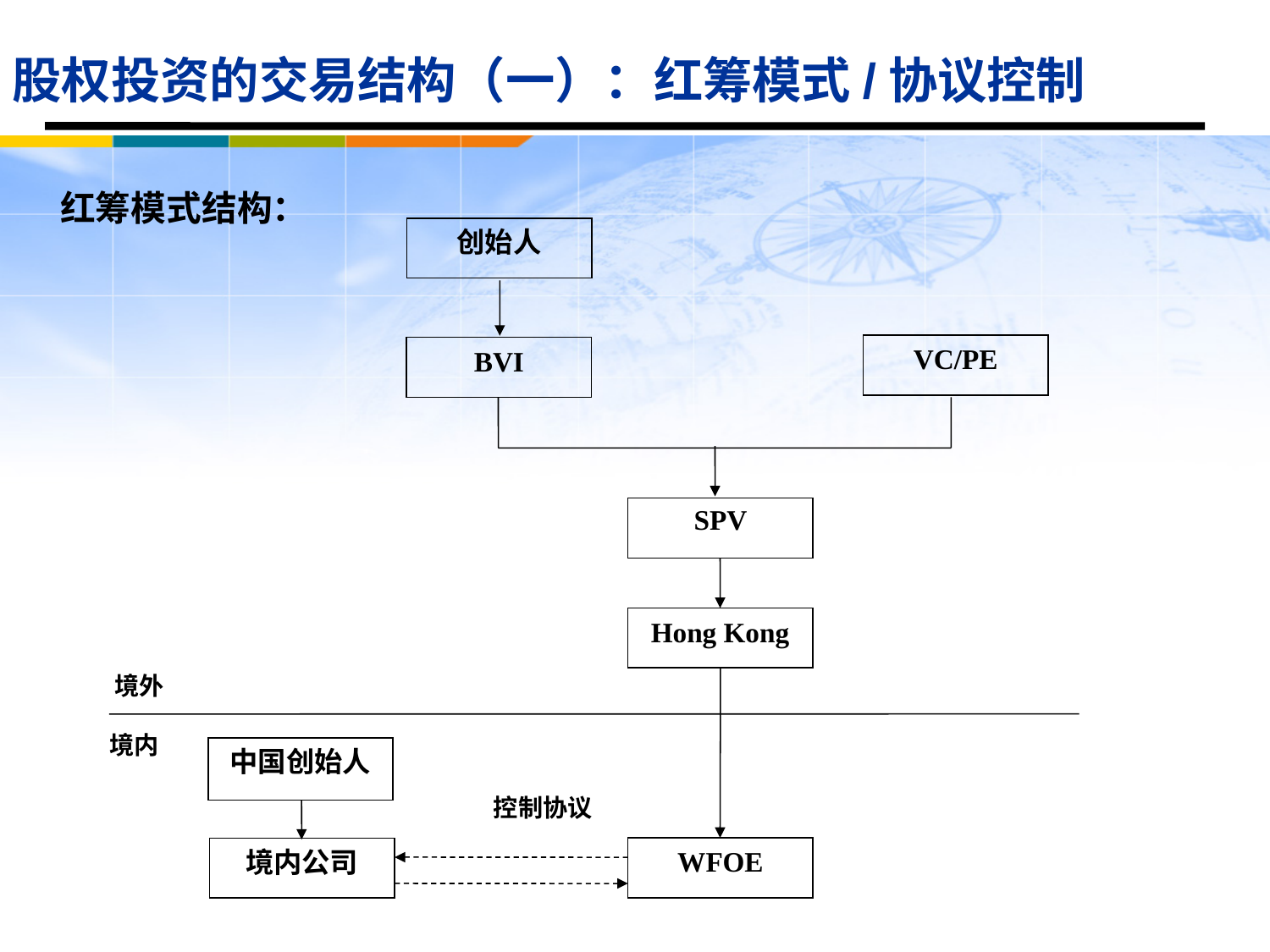

股权投资的交易结构（一）：红筹模式/协议控制

红筹模式结构：

创始人

VC/PE
BVI

SPV

Hong Kong
境外

境内
中国创始人
控制协议

WFOE
境内公司